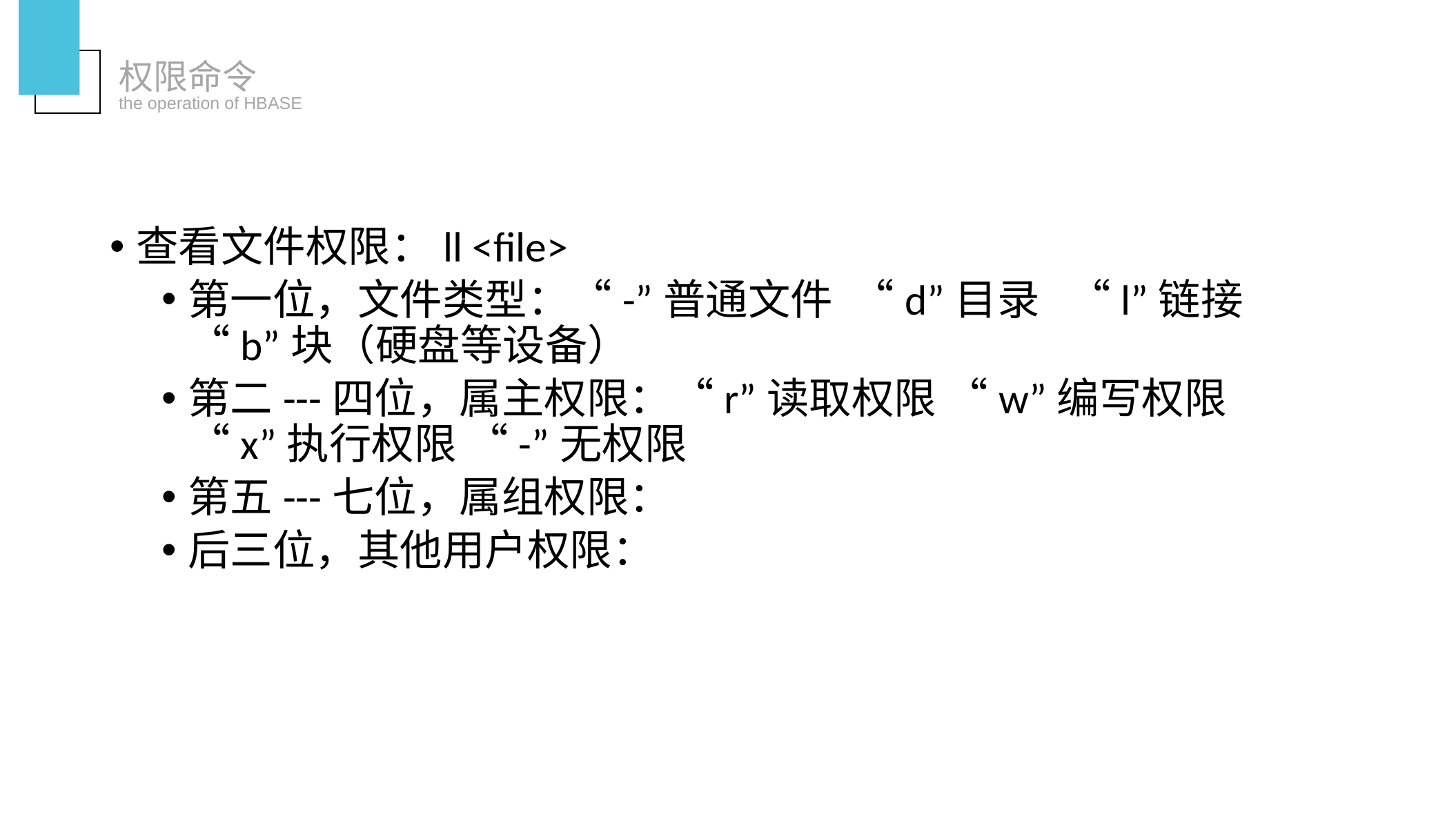

权限命令
the operation of HBASE
查看文件权限：ll <file>
第一位，文件类型：“-”普通文件  “d”目录   “l”链接 “b”块（硬盘等设备）
第二---四位，属主权限：“r”读取权限 “w”编写权限 “x”执行权限 “-”无权限
第五---七位，属组权限：
后三位，其他用户权限：